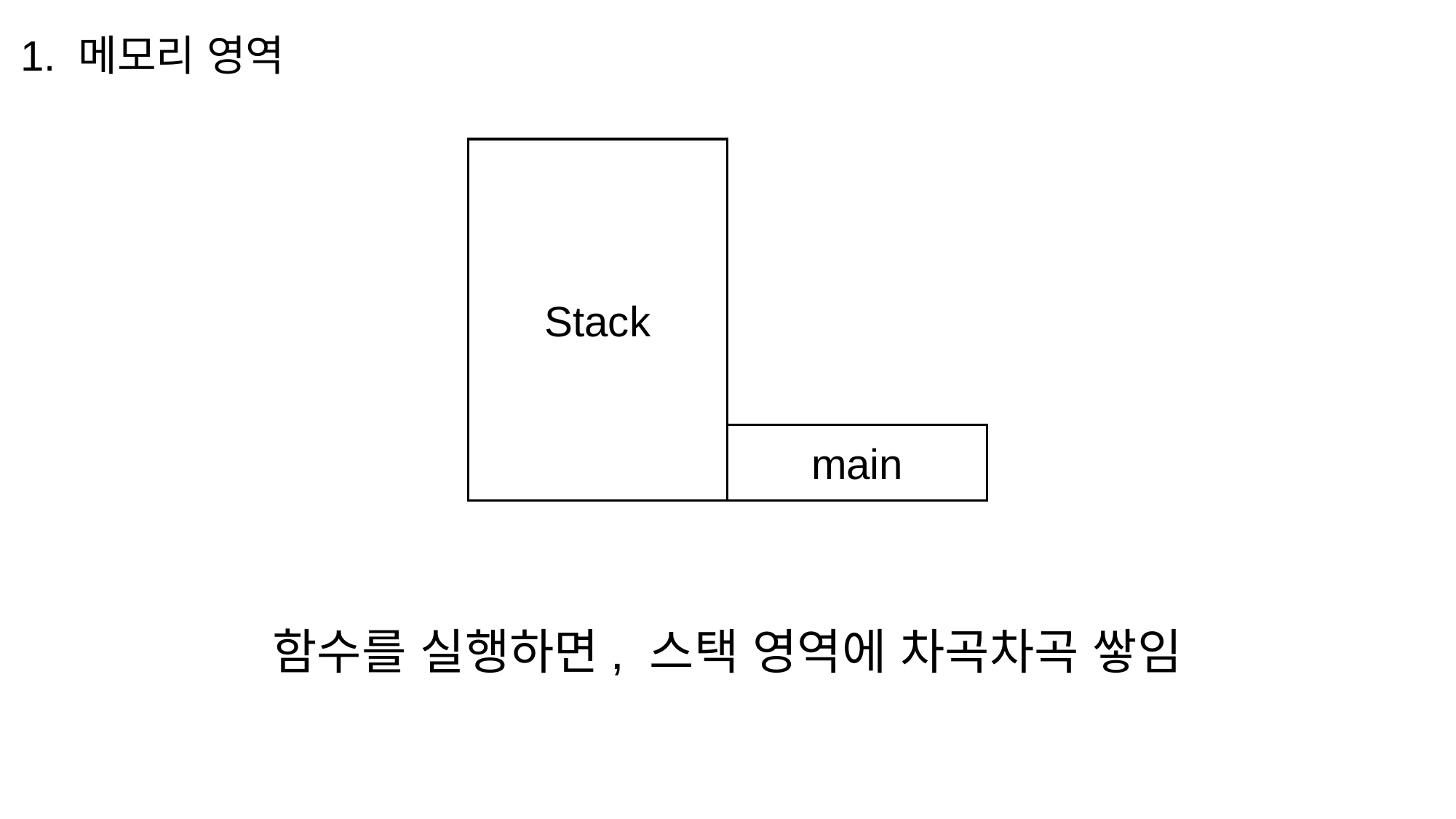

1. 메모리 영역
Stack
main
함수를 실행하면, 스택 영역에 차곡차곡 쌓임